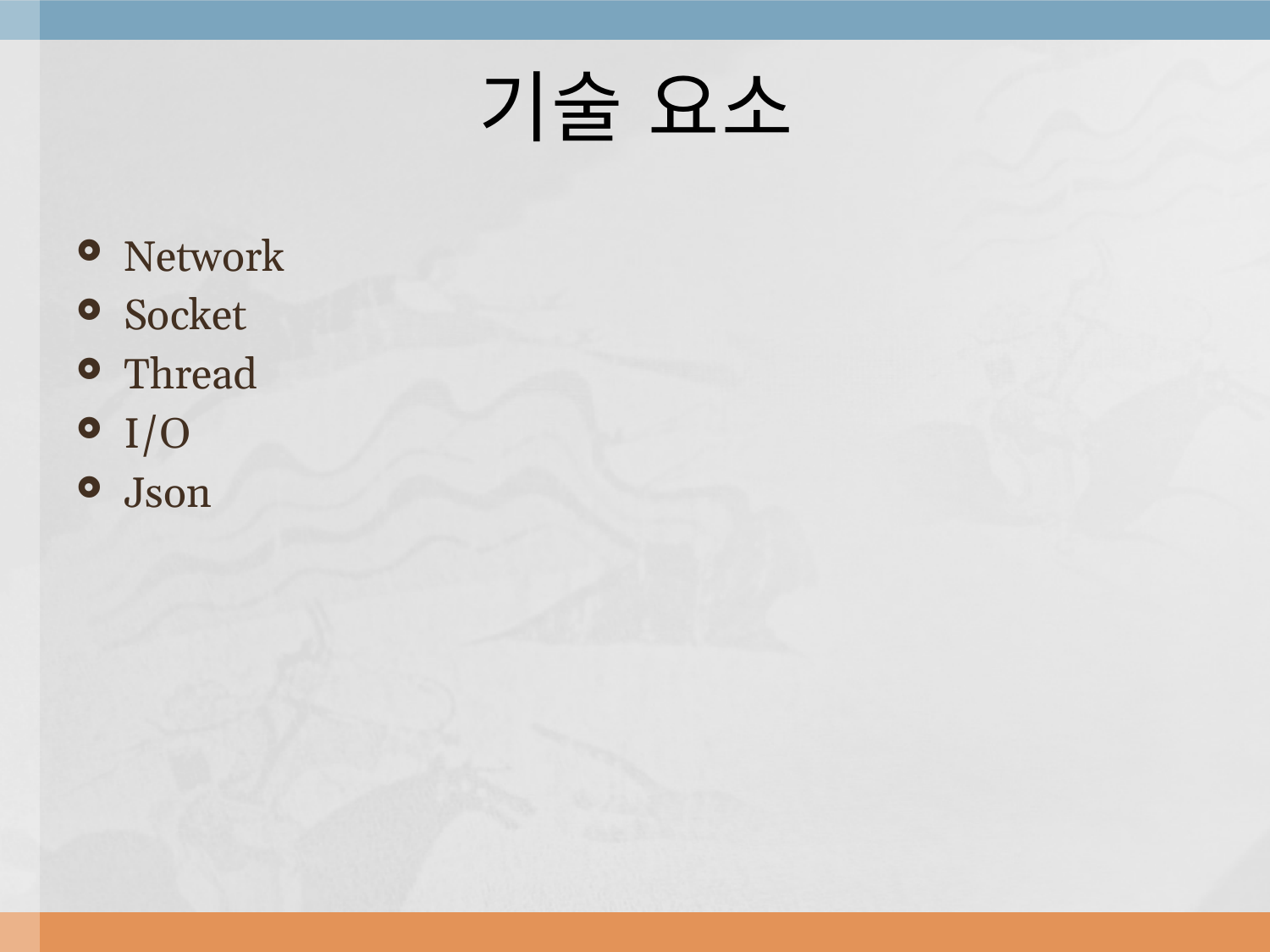

# 기술 요소
Network
Socket
Thread
I/O
Json